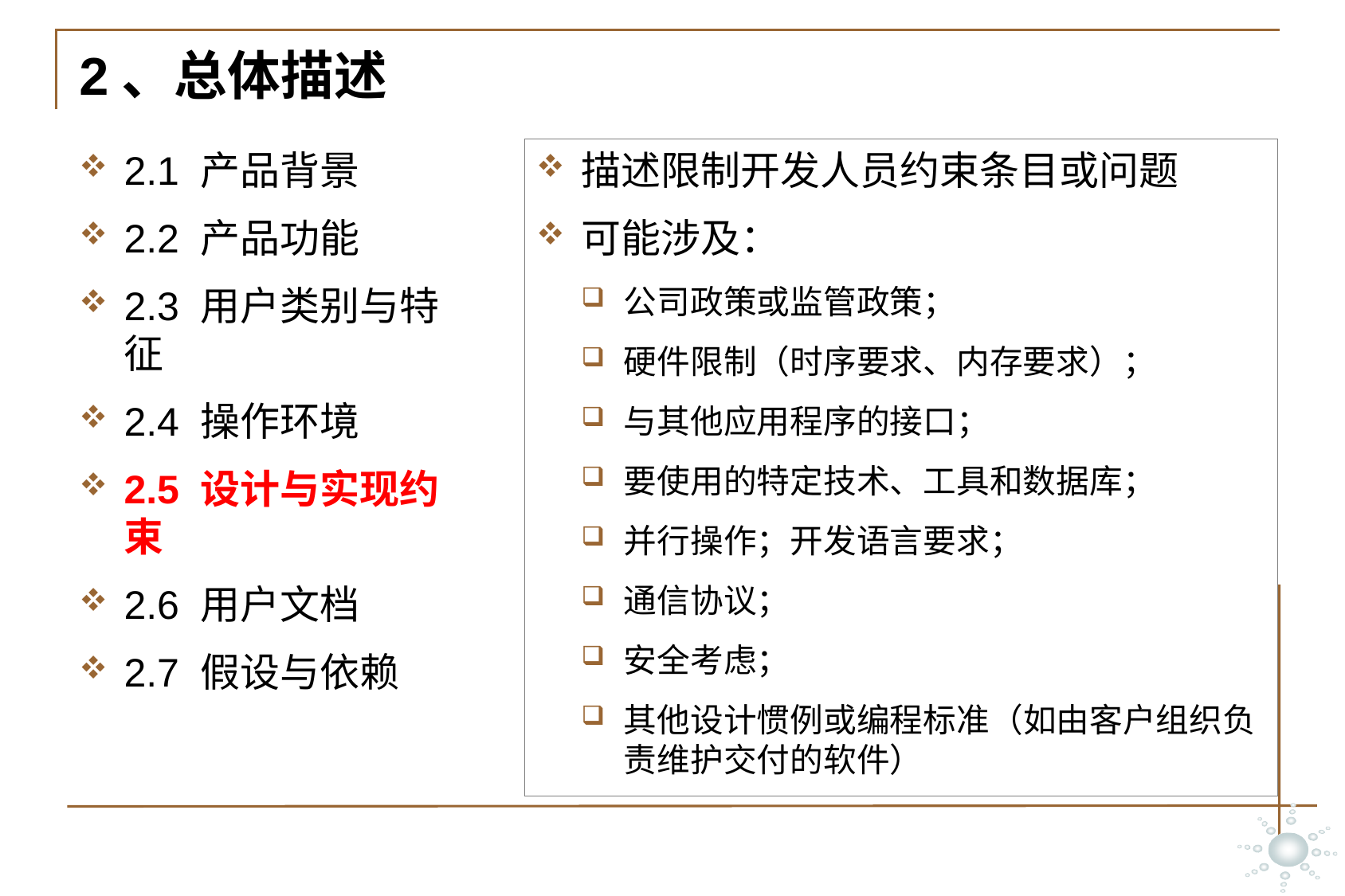

# 2、总体描述
描述限制开发人员约束条目或问题
可能涉及：
公司政策或监管政策；
硬件限制（时序要求、内存要求）；
与其他应用程序的接口；
要使用的特定技术、工具和数据库；
并行操作；开发语言要求；
通信协议；
安全考虑；
其他设计惯例或编程标准（如由客户组织负责维护交付的软件）
2.1 产品背景
2.2 产品功能
2.3 用户类别与特征
2.4 操作环境
2.5 设计与实现约束
2.6 用户文档
2.7 假设与依赖
19